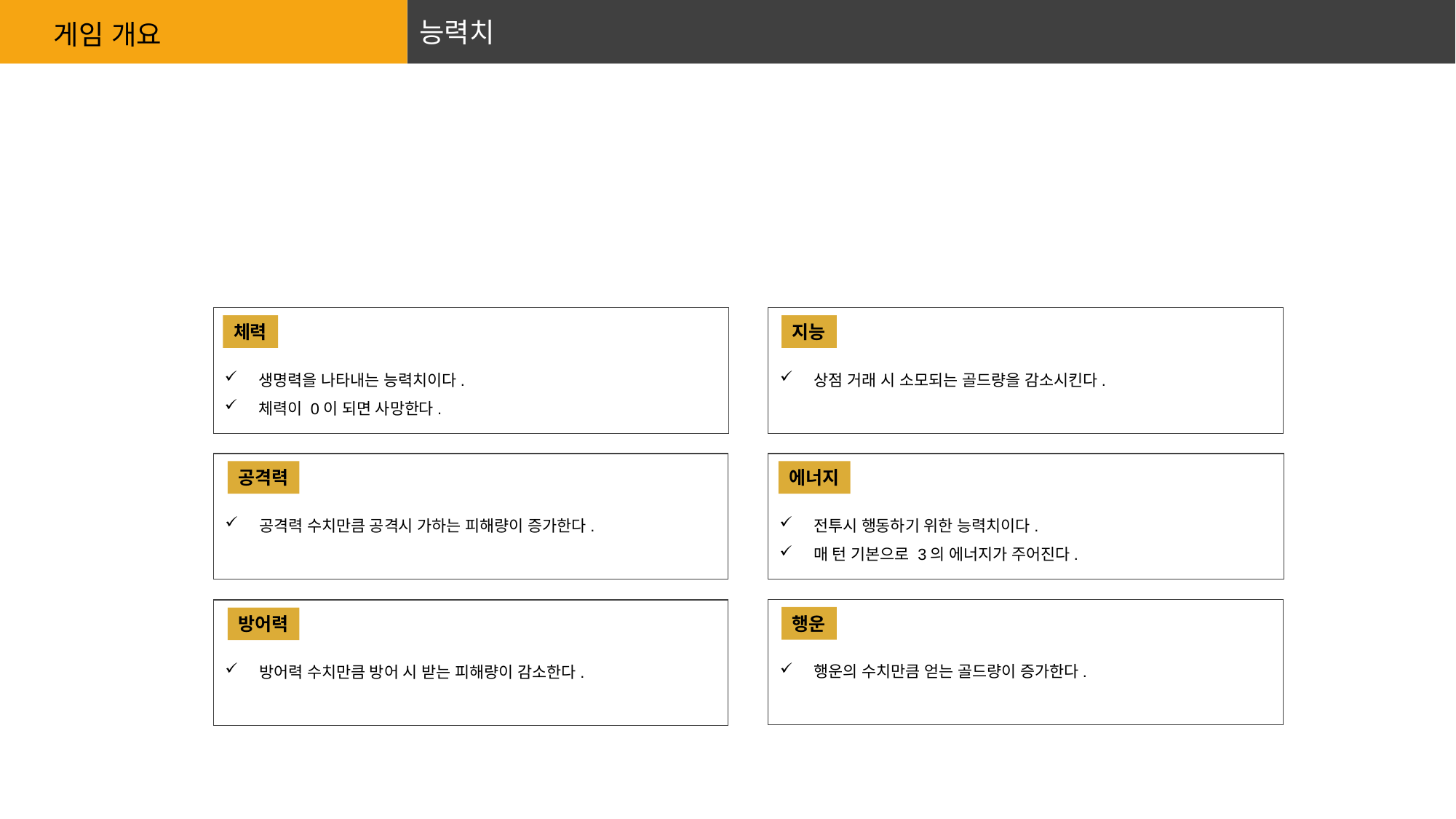

능력치
게임 개요

체력
생명력을 나타내는 능력치이다.
체력이 0이 되면 사망한다.

지능
상점 거래 시 소모되는 골드량을 감소시킨다.

공격력
공격력 수치만큼 공격시 가하는 피해량이 증가한다.

에너지
전투시 행동하기 위한 능력치이다.
매 턴 기본으로 3의 에너지가 주어진다.

행운
행운의 수치만큼 얻는 골드량이 증가한다.

방어력
방어력 수치만큼 방어 시 받는 피해량이 감소한다.